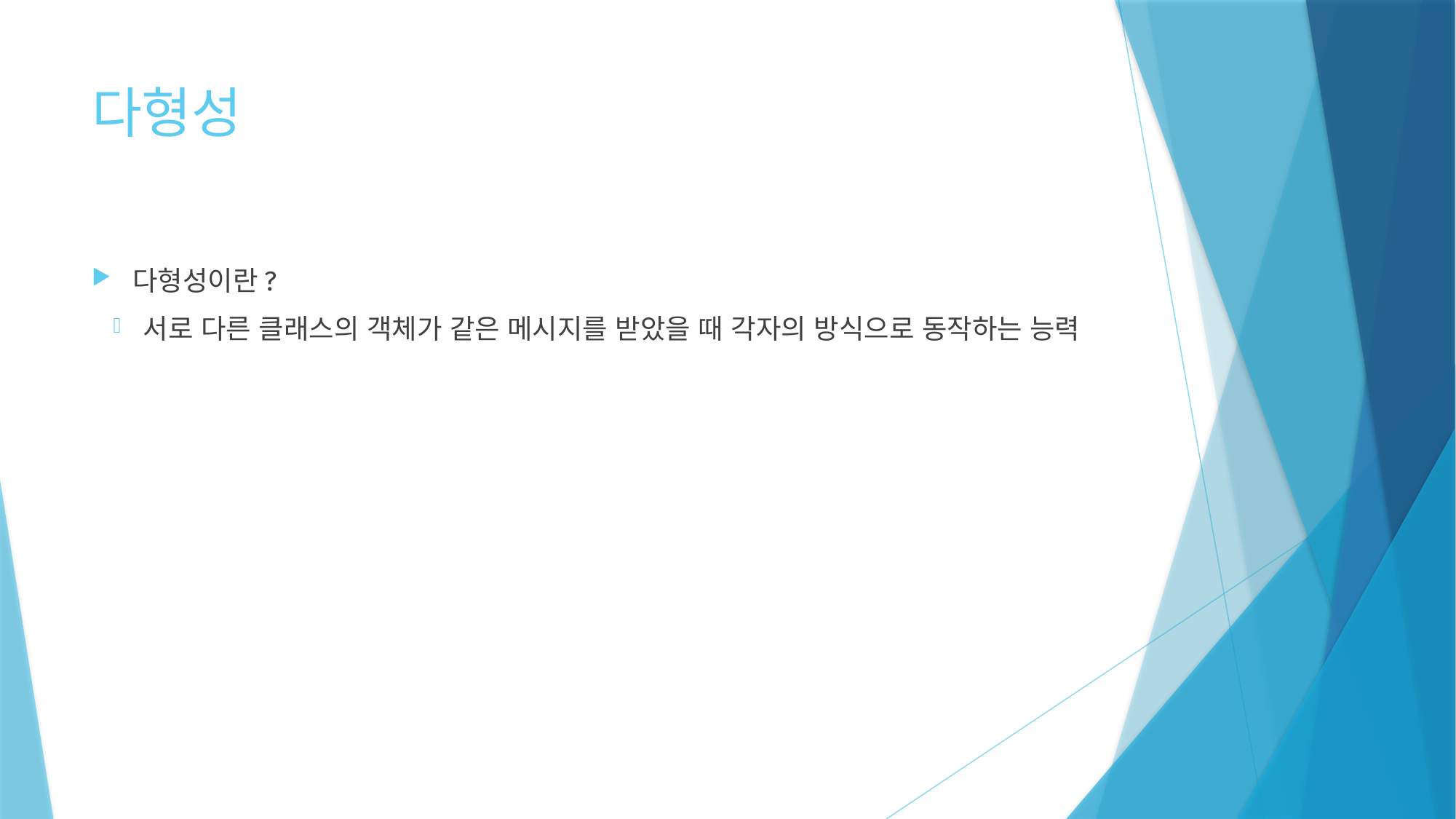

# 다형성
다형성이란?
서로 다른 클래스의 객체가 같은 메시지를 받았을 때 각자의 방식으로 동작하는 능력